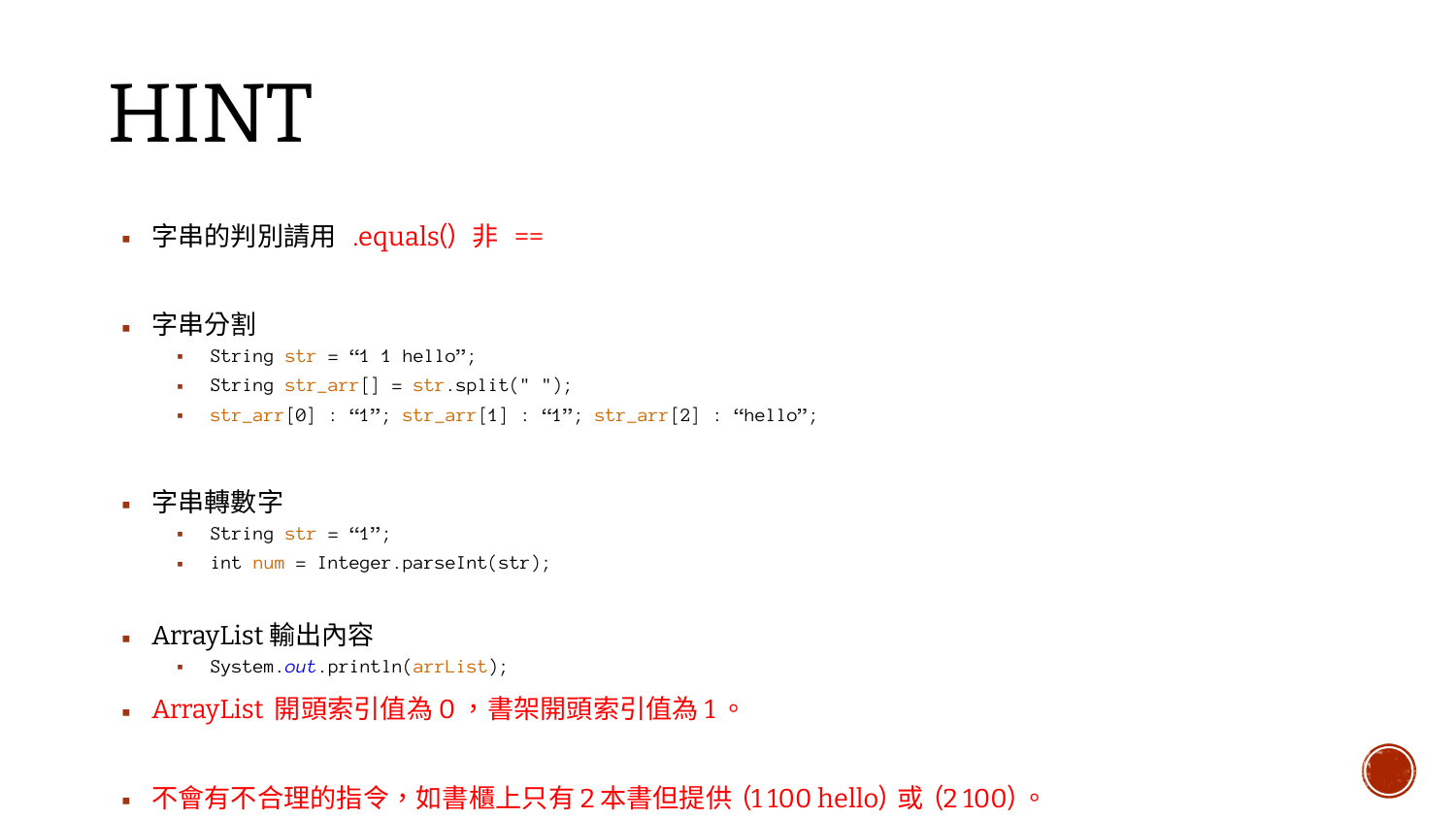

# HINT
字串的判別請用  .equals()  非  ==

字串分割
String str = “1 1 hello”;
String str_arr[] = str.split(" ");
str_arr[0] : “1”; str_arr[1] : “1”; str_arr[2] : “hello”;

字串轉數字
String str = “1”;
int num = Integer.parseInt(str);

ArrayList輸出內容
System.out.println(arrList);
ArrayList 開頭索引值為0，書架開頭索引值為1。

不會有不合理的指令，如書櫃上只有2本書但提供 (1 100 hello) 或 (2 100)。